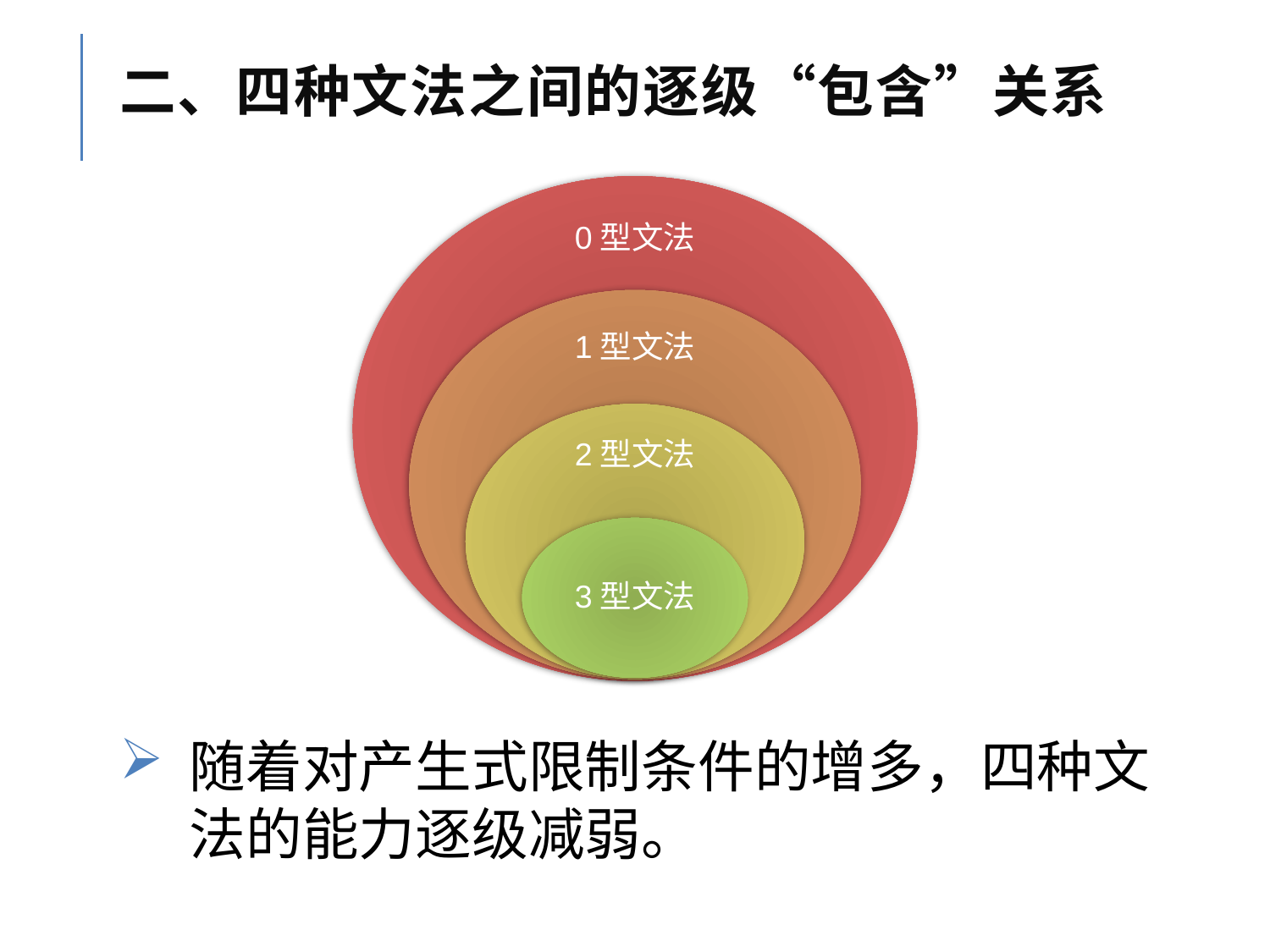

# 二、四种文法之间的逐级“包含”关系
0型文法
1型文法
2型文法
3型文法
随着对产生式限制条件的增多，四种文法的能力逐级减弱。
42